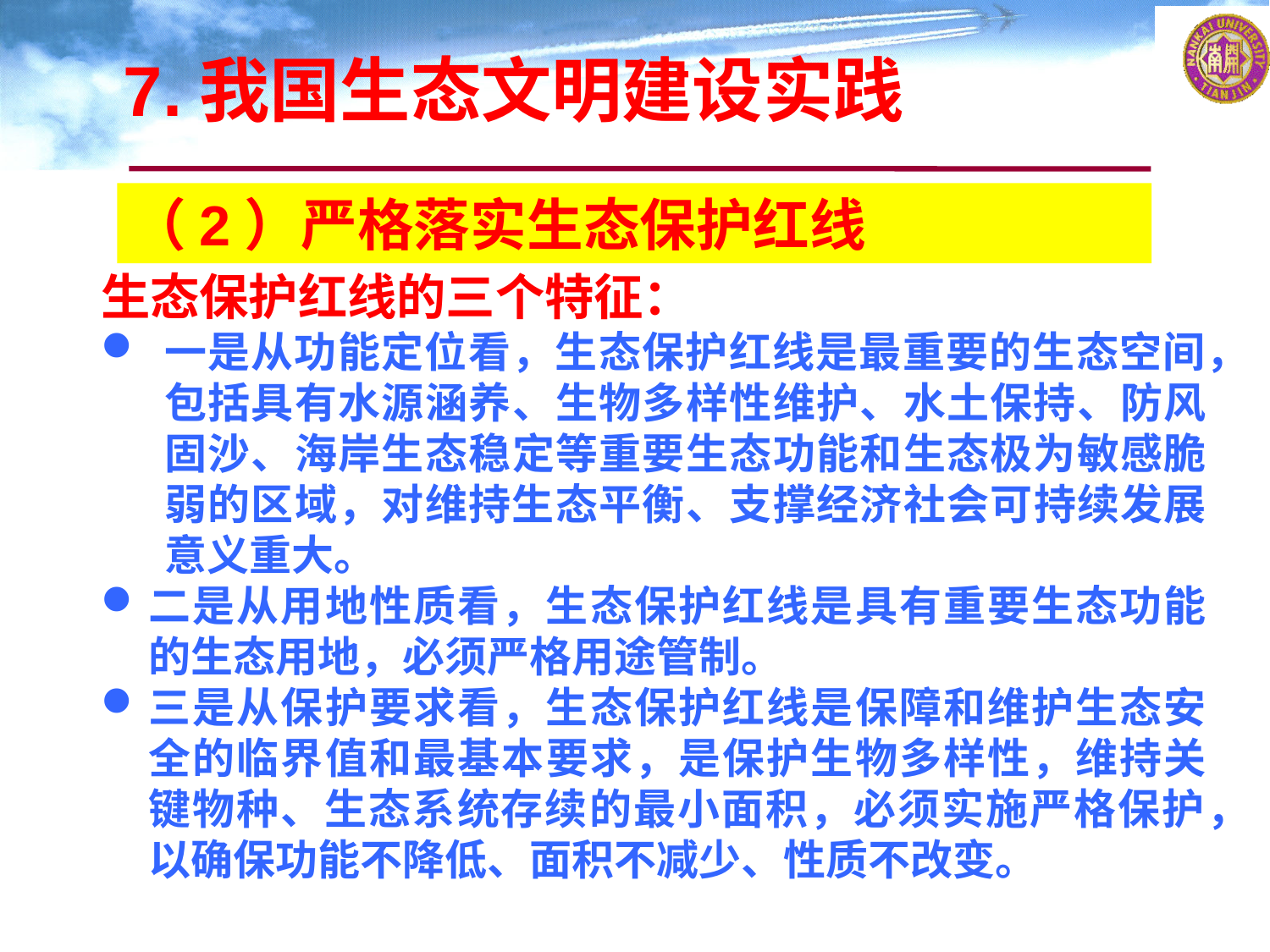

7.我国生态文明建设实践

（2）严格落实生态保护红线
生态保护红线的三个特征：
一是从功能定位看，生态保护红线是最重要的生态空间，包括具有水源涵养、生物多样性维护、水土保持、防风固沙、海岸生态稳定等重要生态功能和生态极为敏感脆弱的区域，对维持生态平衡、支撑经济社会可持续发展意义重大。
二是从用地性质看，生态保护红线是具有重要生态功能的生态用地，必须严格用途管制。
三是从保护要求看，生态保护红线是保障和维护生态安全的临界值和最基本要求，是保护生物多样性，维持关键物种、生态系统存续的最小面积，必须实施严格保护，以确保功能不降低、面积不减少、性质不改变。